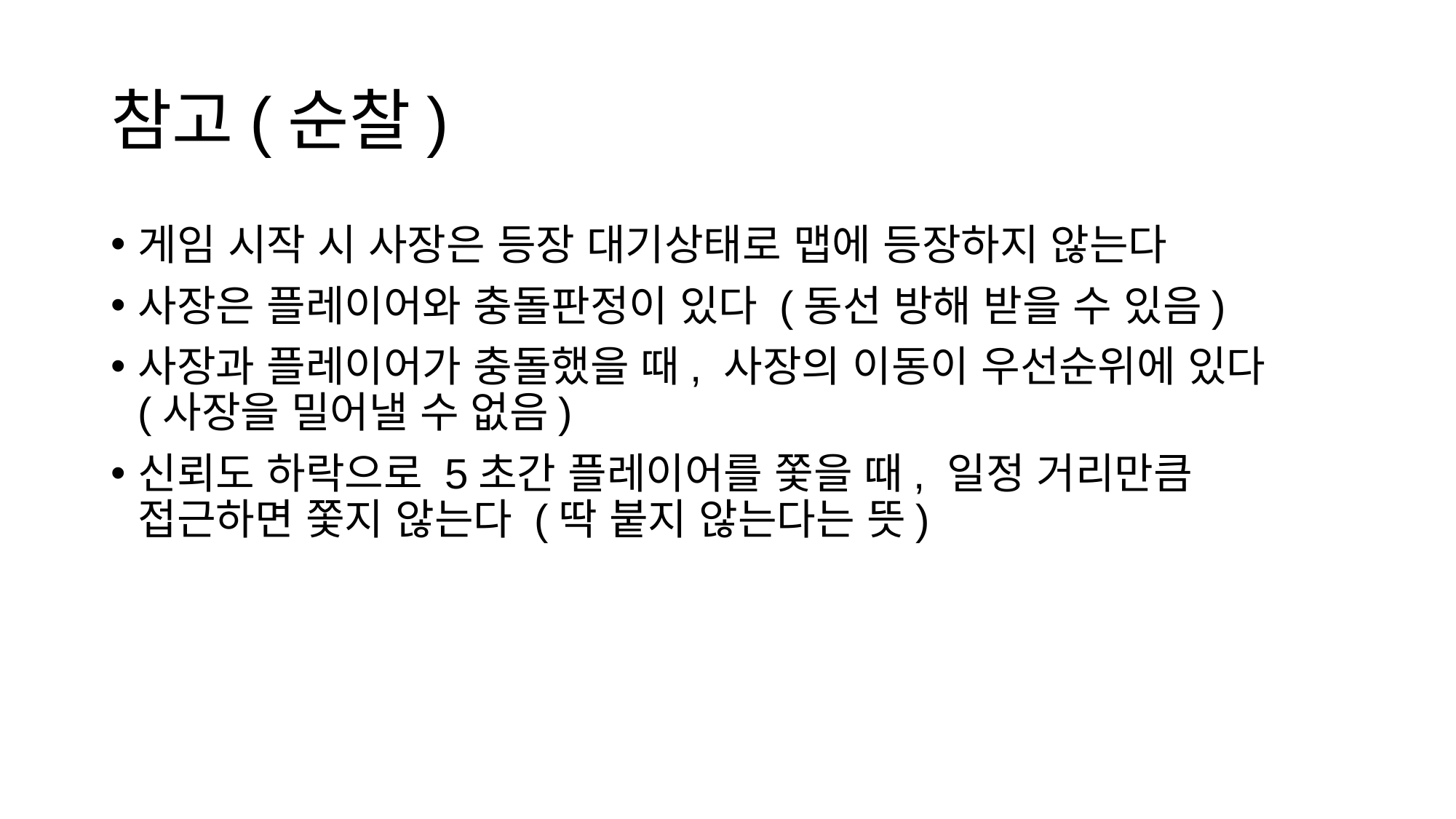

# 참고(순찰)
게임 시작 시 사장은 등장 대기상태로 맵에 등장하지 않는다
사장은 플레이어와 충돌판정이 있다 (동선 방해 받을 수 있음)
사장과 플레이어가 충돌했을 때, 사장의 이동이 우선순위에 있다 (사장을 밀어낼 수 없음)
신뢰도 하락으로 5초간 플레이어를 쫓을 때, 일정 거리만큼 접근하면 쫓지 않는다 (딱 붙지 않는다는 뜻)